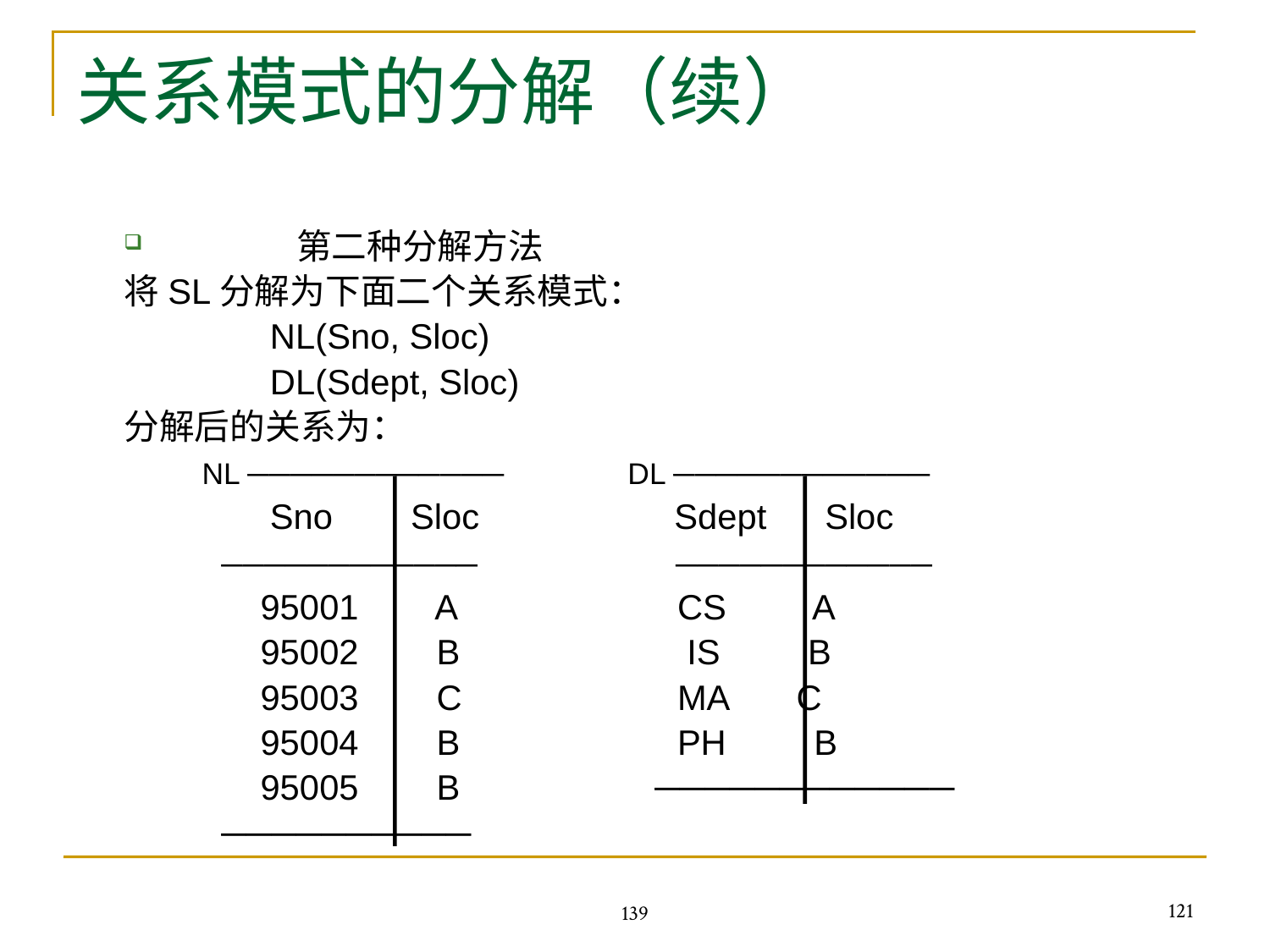

# 关系模式的分解（续）
	第二种分解方法
将SL分解为下面二个关系模式：
               NL(Sno, Sloc)
               DL(Sdept, Sloc)
分解后的关系为：
        NL ────────────               DL ────────────
               Sno        Sloc                    Sdept      Sloc
          ────────────                        ────────────
              95001        A                      	CS         A
              95002        B                   	 IS         B
              95003        C                     	MA       C
              95004        B                     	PH         B
              95005        B                    ────────────
          ──────────

121
139